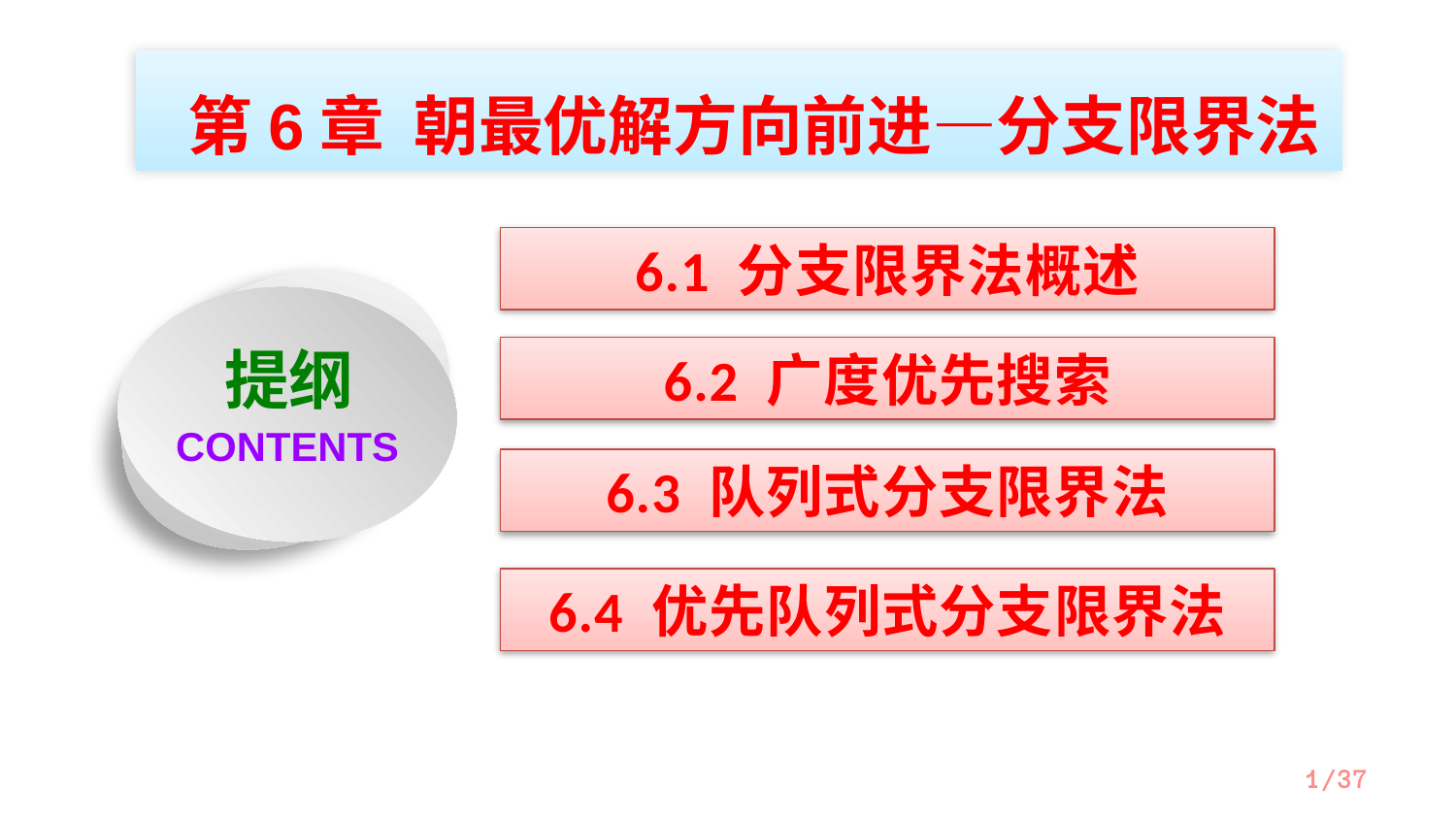

第6章  朝最优解方向前进—分支限界法
6.1 分支限界法概述

提纲
6.2 广度优先搜索
CONTENTS
6.3 队列式分支限界法
6.4 优先队列式分支限界法
1/37